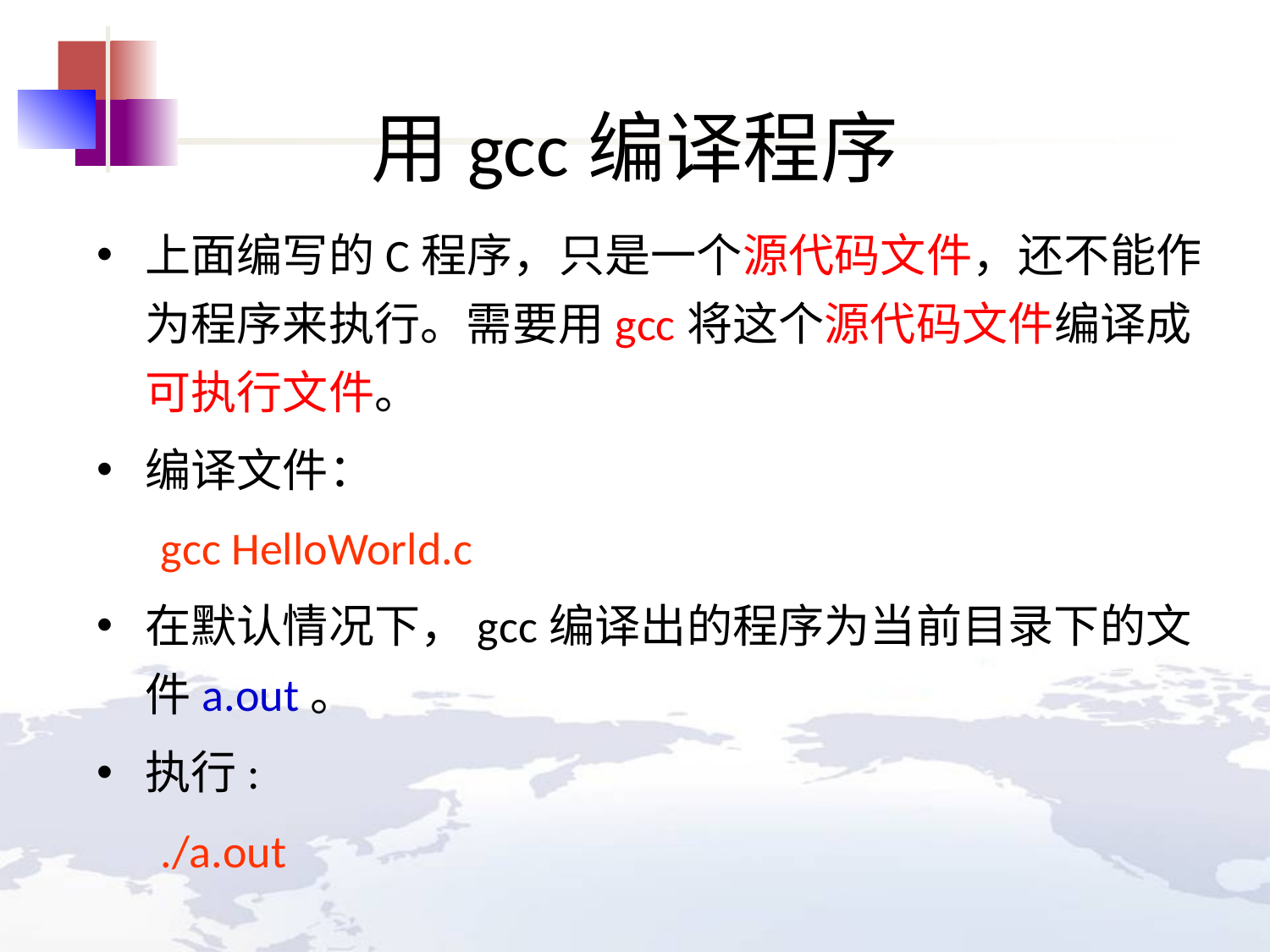

# 用gcc编译程序
上面编写的C程序，只是一个源代码文件，还不能作为程序来执行。需要用gcc将这个源代码文件编译成可执行文件。
编译文件：
gcc HelloWorld.c
在默认情况下，gcc编译出的程序为当前目录下的文件a.out。
执行:
./a.out